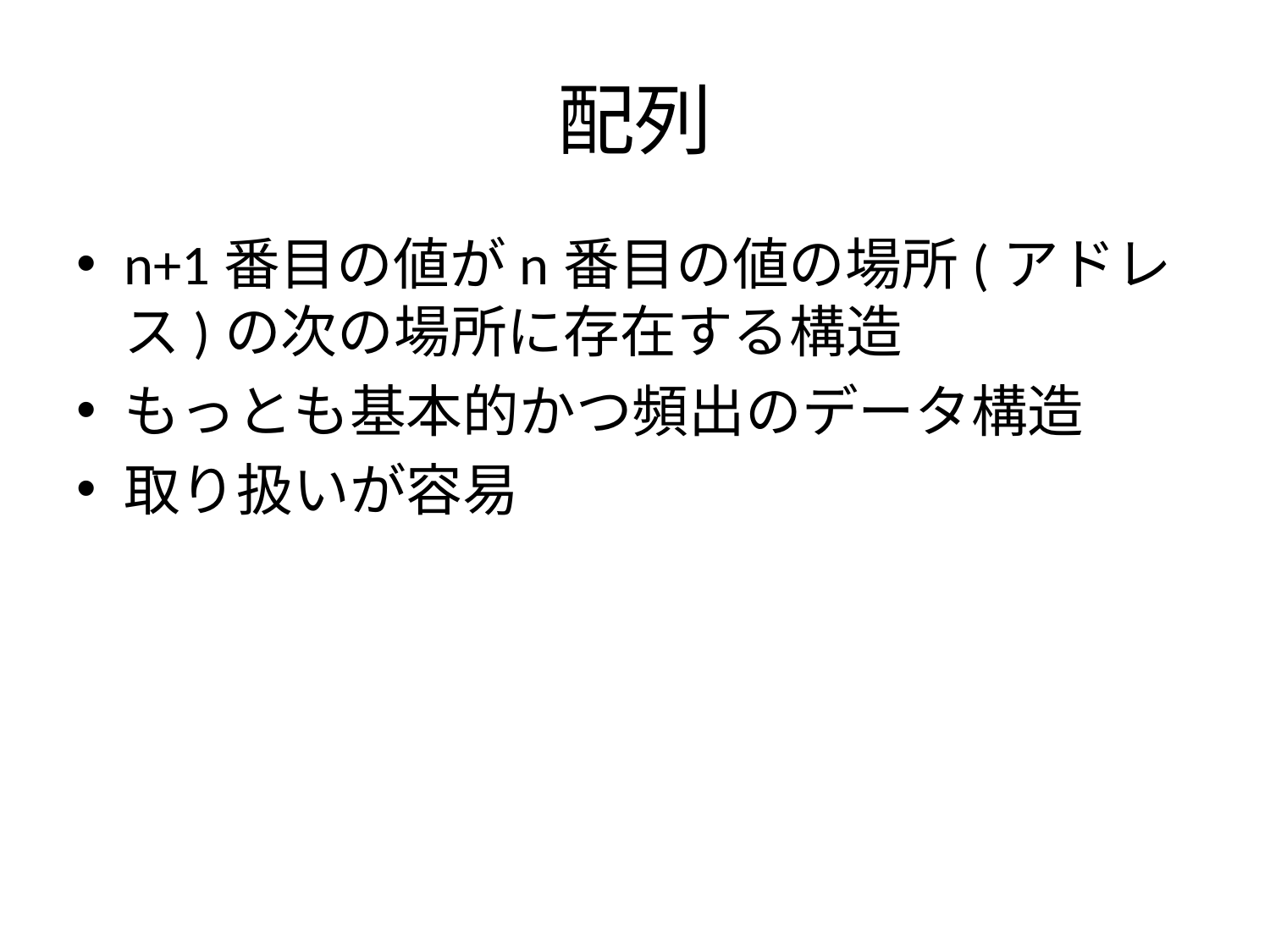

# 配列
n+1番目の値がn番目の値の場所(アドレス)の次の場所に存在する構造
もっとも基本的かつ頻出のデータ構造
取り扱いが容易